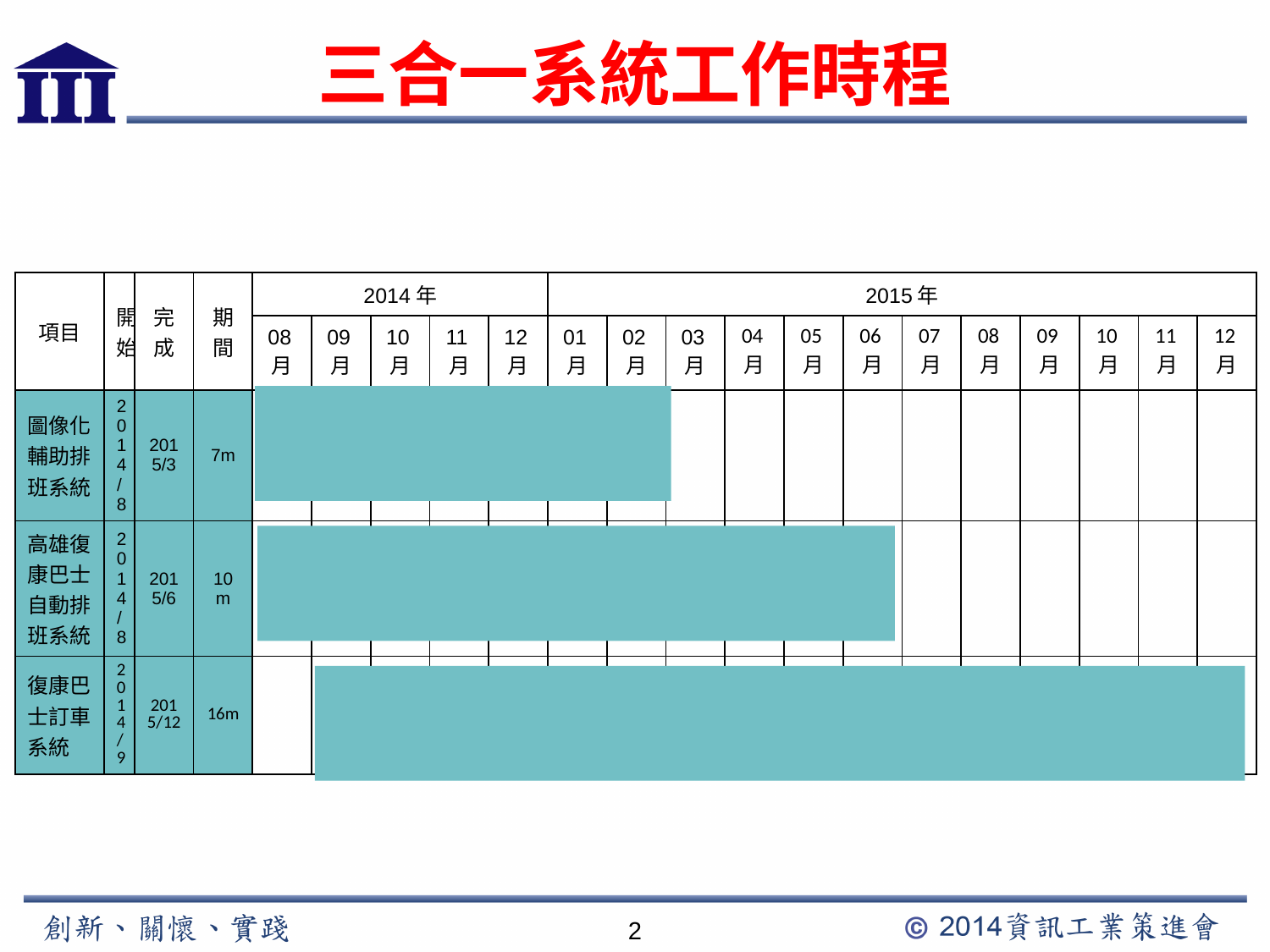

# 三合一系統工作時程
| 項目 | 開始 | 完成 | 期間 | 2014年 |  |  |  |  | 2015年 |  |  |  |  |  |  |  |  |  |  |  |
| --- | --- | --- | --- | --- | --- | --- | --- | --- | --- | --- | --- | --- | --- | --- | --- | --- | --- | --- | --- | --- |
|  |  |  |  | 08月 | 09月 | 10月 | 11月 | 12月 | 01月 | 02月 | 03月 | 04月 | 05月 | 06月 | 07月 | 08月 | 09月 | 10月 | 11月 | 12月 |
| 圖像化輔助排班系統 | 2014/8 | 2015/3 | 7m |  |  |  |  |  |  |  |  |  |  |  |  |  |  |  |  |  |
| 高雄復康巴士自動排班系統 | 2014/8 | 2015/6 | 10m |  |  |  |  |  |  |  |  |  |  |  |  |  |  |  |  |  |
| 復康巴士訂車系統 | 2014/9 | 2015/12 | 16m |  |  |  |  |  |  |  |  |  |  |  |  |  |  |  |  |  |

2